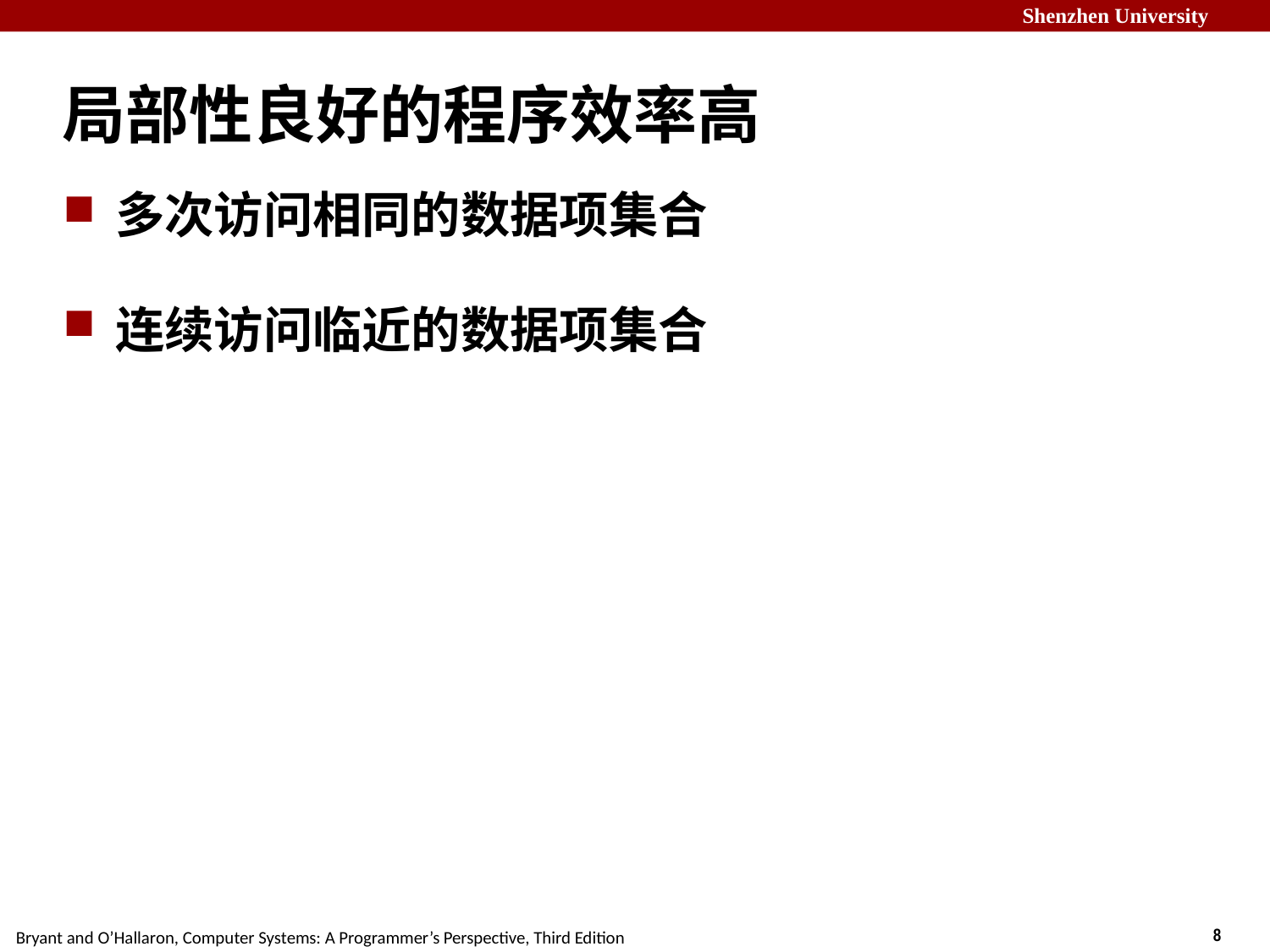

# 局部性良好的程序效率高
多次访问相同的数据项集合

连续访问临近的数据项集合